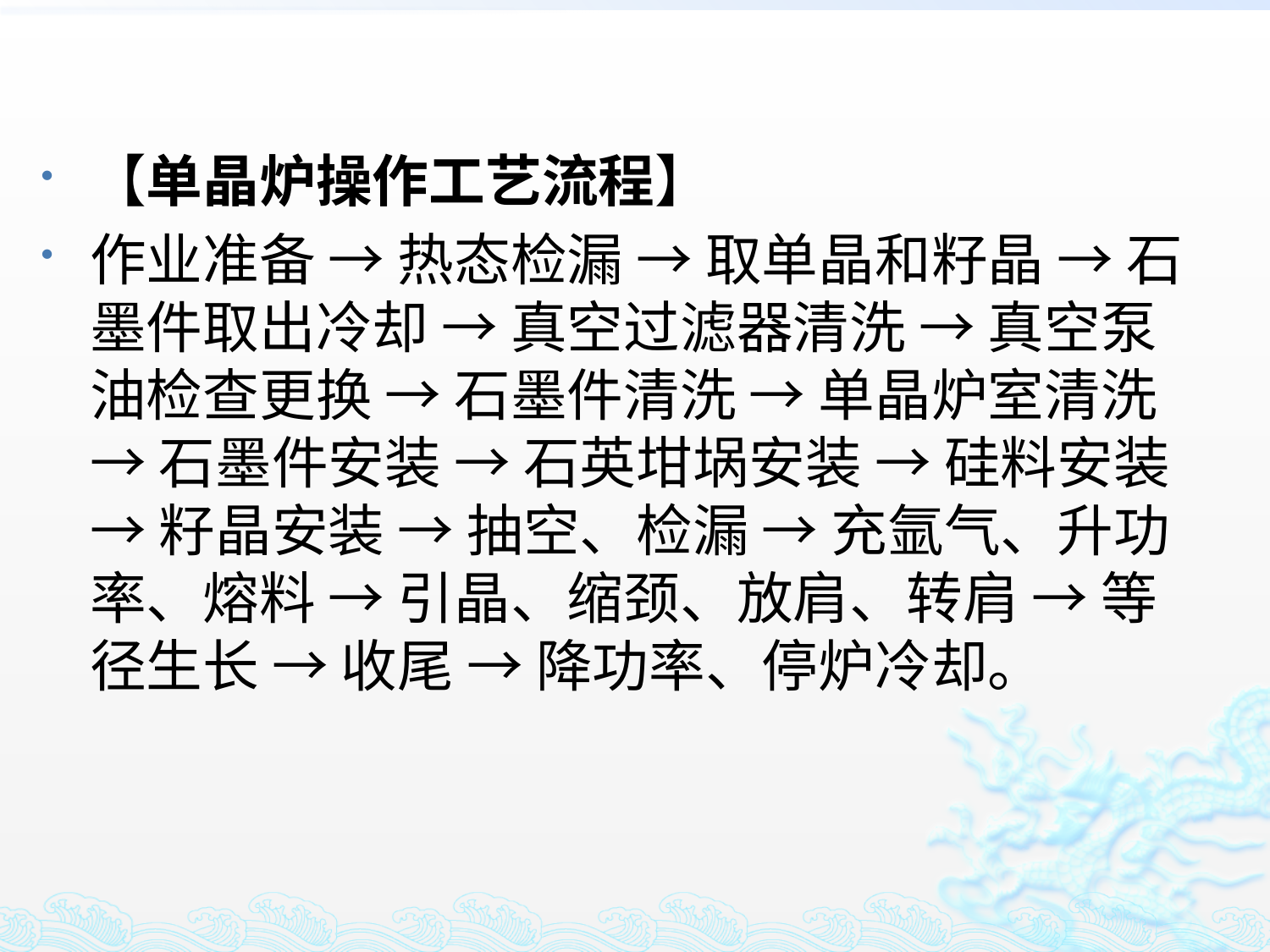

【单晶炉操作工艺流程】
作业准备 → 热态检漏 → 取单晶和籽晶 → 石墨件取出冷却 → 真空过滤器清洗 → 真空泵油检查更换 → 石墨件清洗 → 单晶炉室清洗 → 石墨件安装 → 石英坩埚安装 → 硅料安装 → 籽晶安装 → 抽空、检漏 → 充氩气、升功率、熔料 → 引晶、缩颈、放肩、转肩 → 等径生长 → 收尾 → 降功率、停炉冷却。